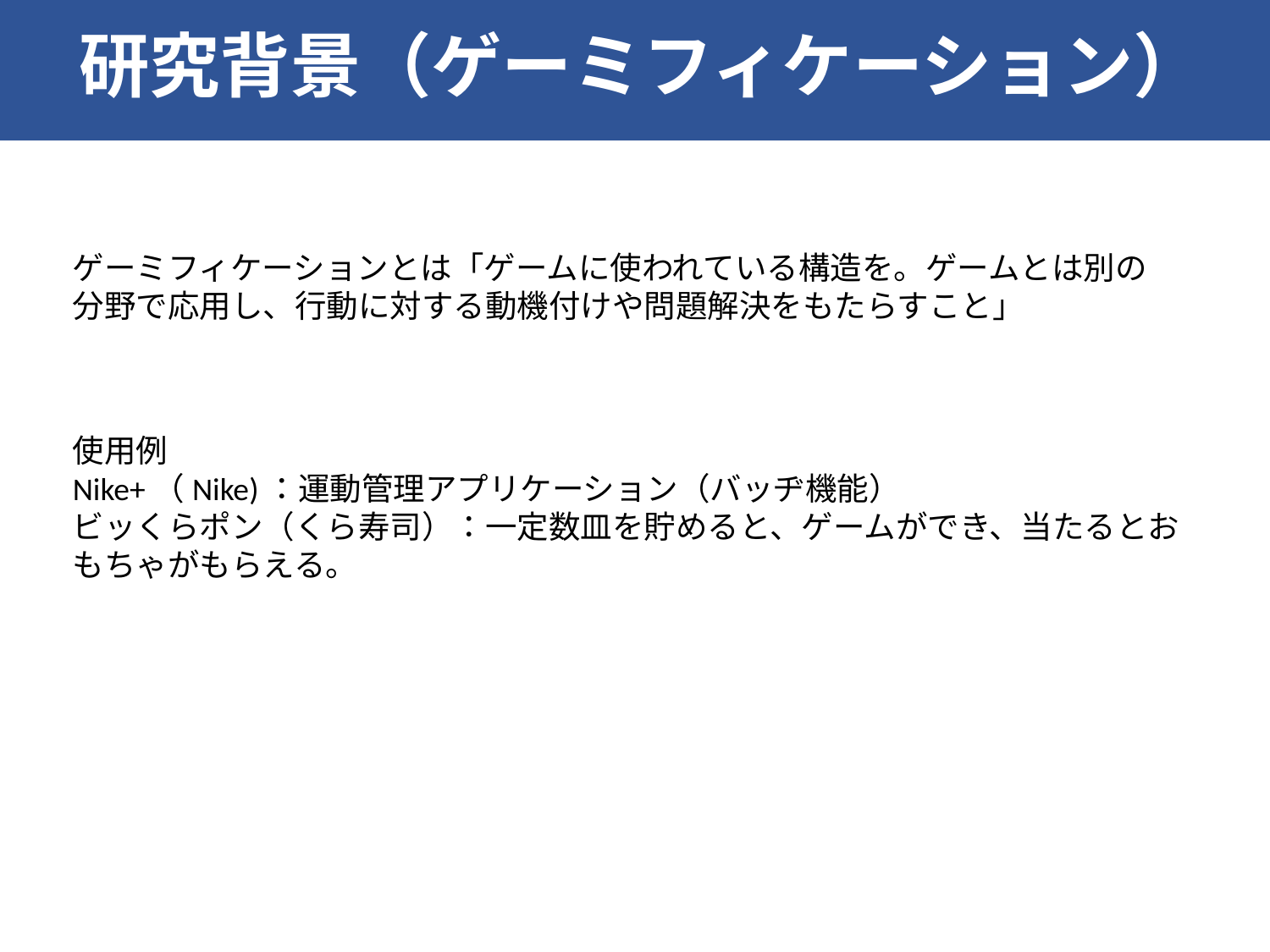

研究背景（ゲーミフィケーション）
ゲーミフィケーションとは「ゲームに使われている構造を。ゲームとは別の分野で応用し、行動に対する動機付けや問題解決をもたらすこと」
使用例
Nike+（Nike)：運動管理アプリケーション（バッヂ機能）
ビッくらポン（くら寿司）：一定数皿を貯めると、ゲームができ、当たるとおもちゃがもらえる。